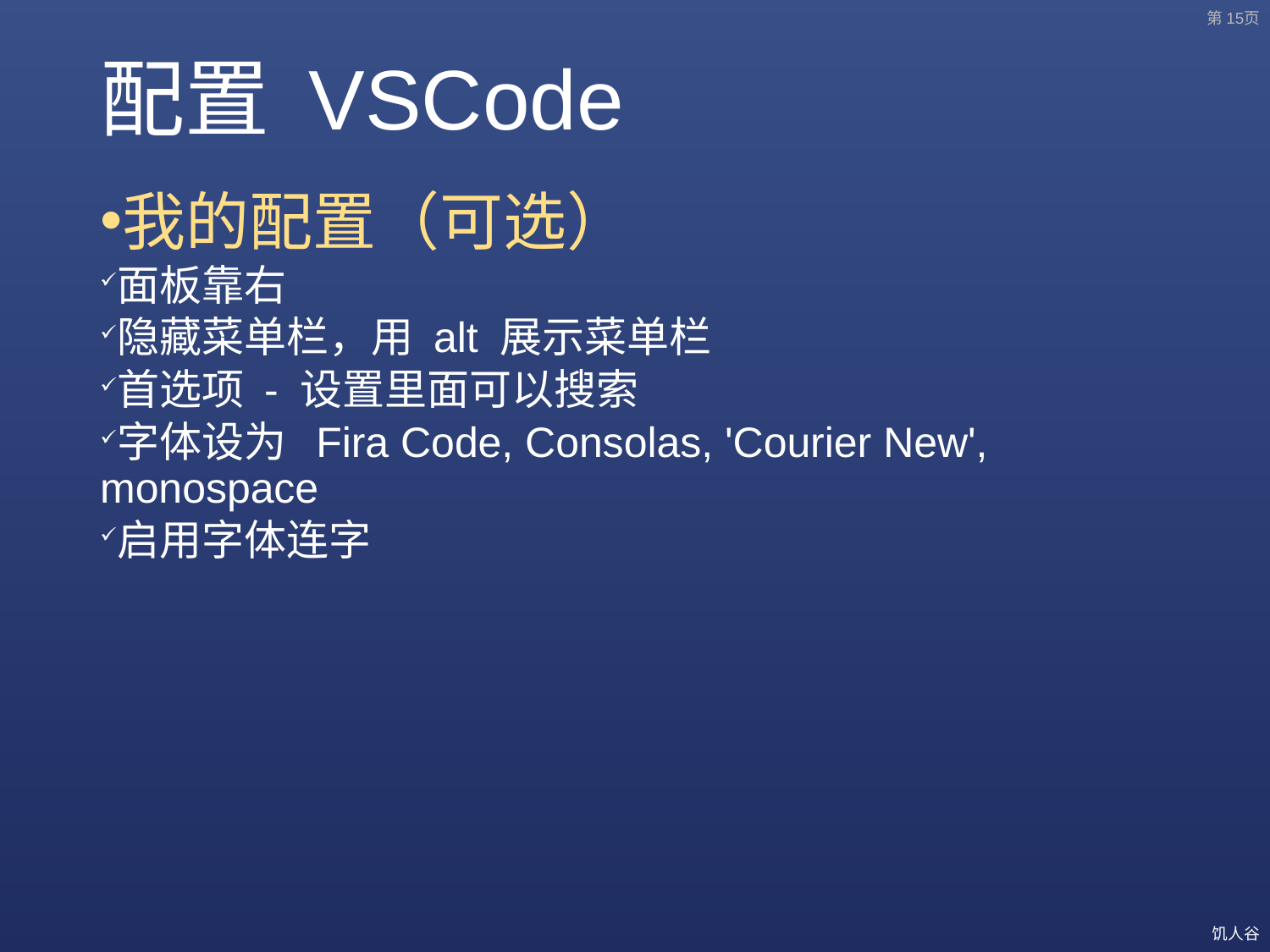

第15页
# 配置 VSCode
我的配置（可选）
面板靠右
隐藏菜单栏，用 alt 展示菜单栏
首选项 - 设置里面可以搜索
字体设为  Fira Code, Consolas, 'Courier New', monospace
启用字体连字

饥人谷